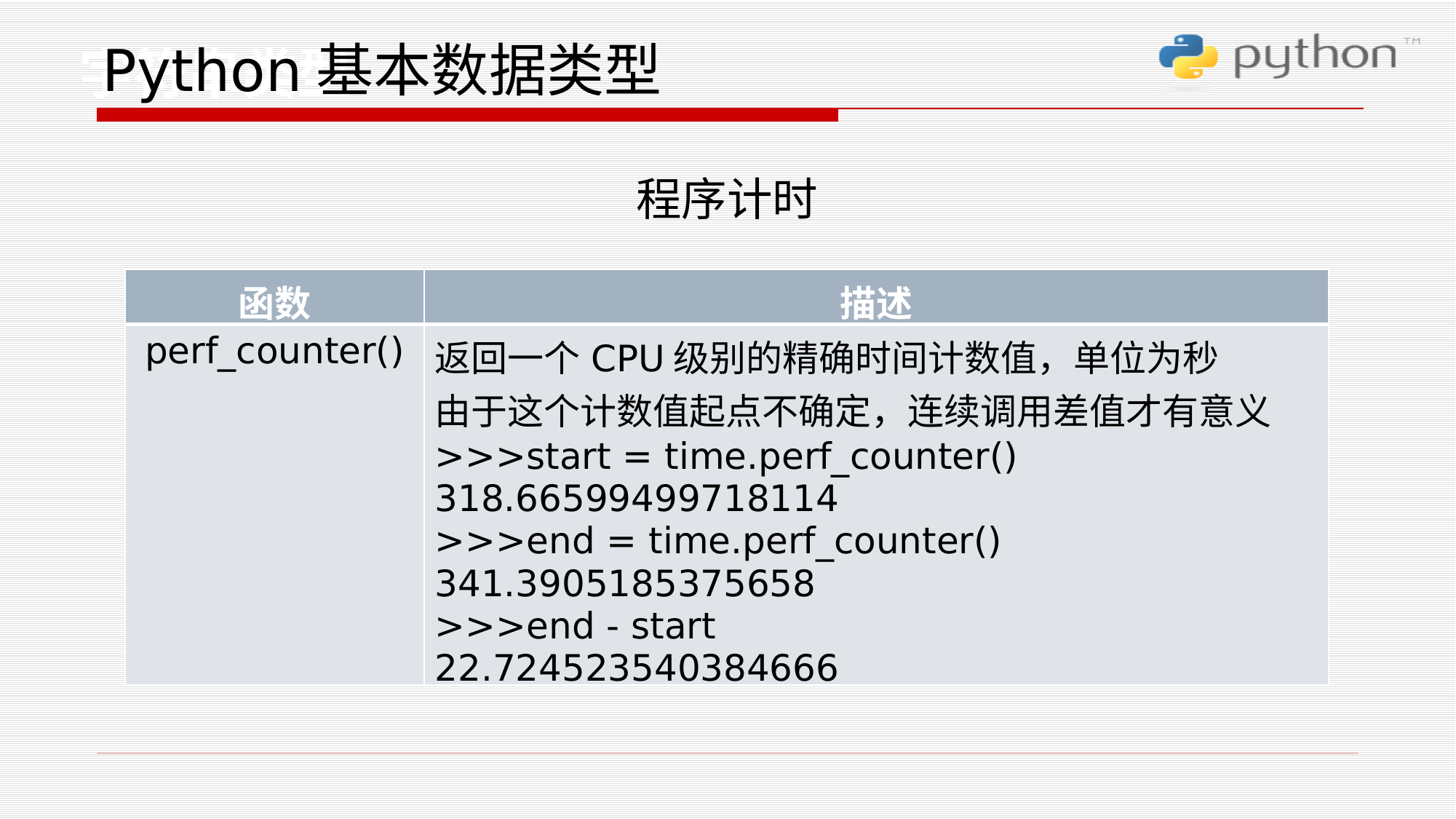

字符串类型
# Python基本数据类型
程序计时
| 函数 | 描述 |
| --- | --- |
| perf\_counter() | 返回一个CPU级别的精确时间计数值，单位为秒 由于这个计数值起点不确定，连续调用差值才有意义 >>>start = time.perf\_counter() 318.66599499718114 >>>end = time.perf\_counter() 341.3905185375658 >>>end - start 22.724523540384666 |